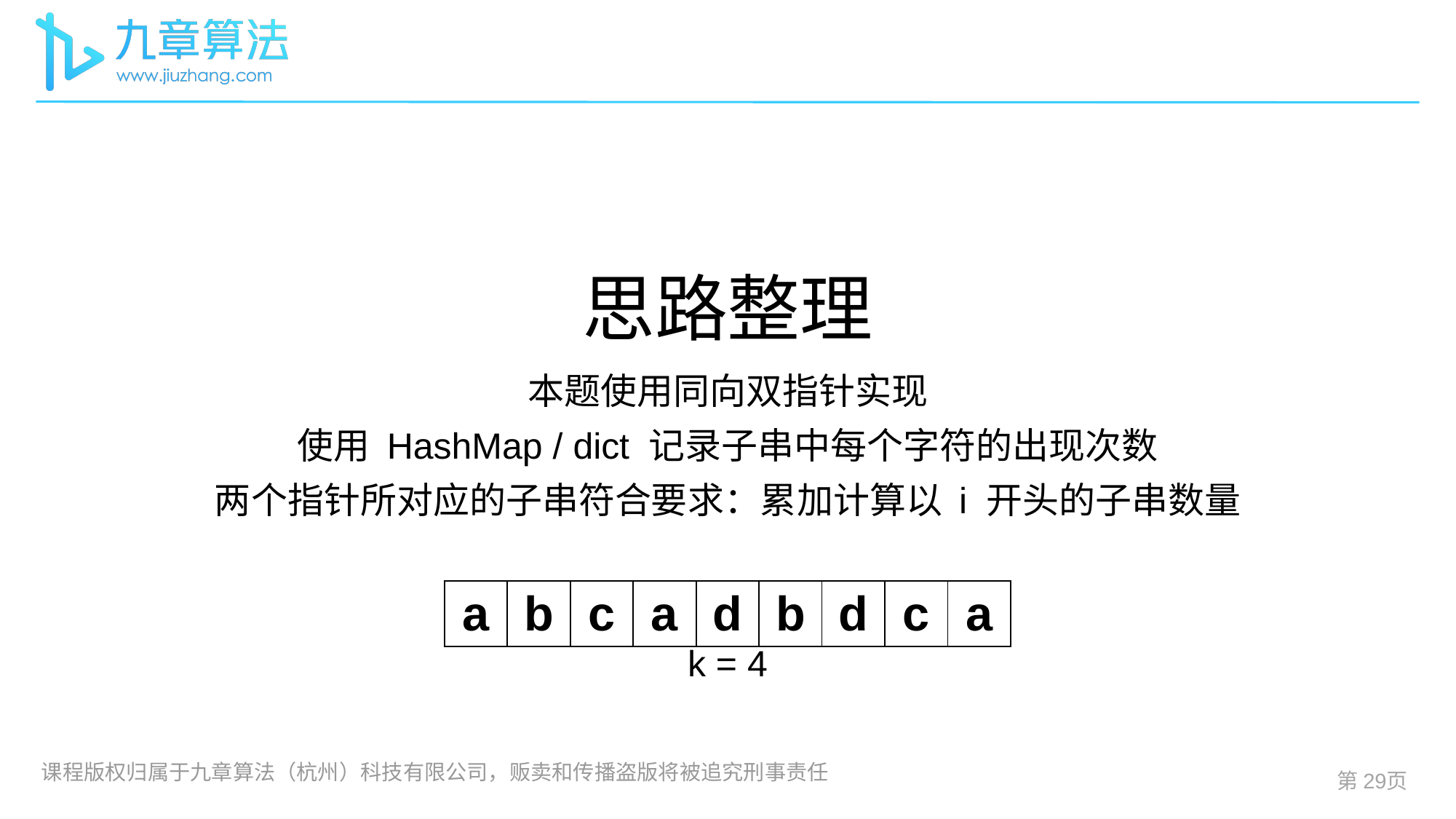

# 思路整理
本题使用同向双指针实现
使用 HashMap / dict 记录子串中每个字符的出现次数
两个指针所对应的子串符合要求：累加计算以 i 开头的子串数量

k = 4
| a | b | c | a | d | b | d | c | a |
| --- | --- | --- | --- | --- | --- | --- | --- | --- |
第29页